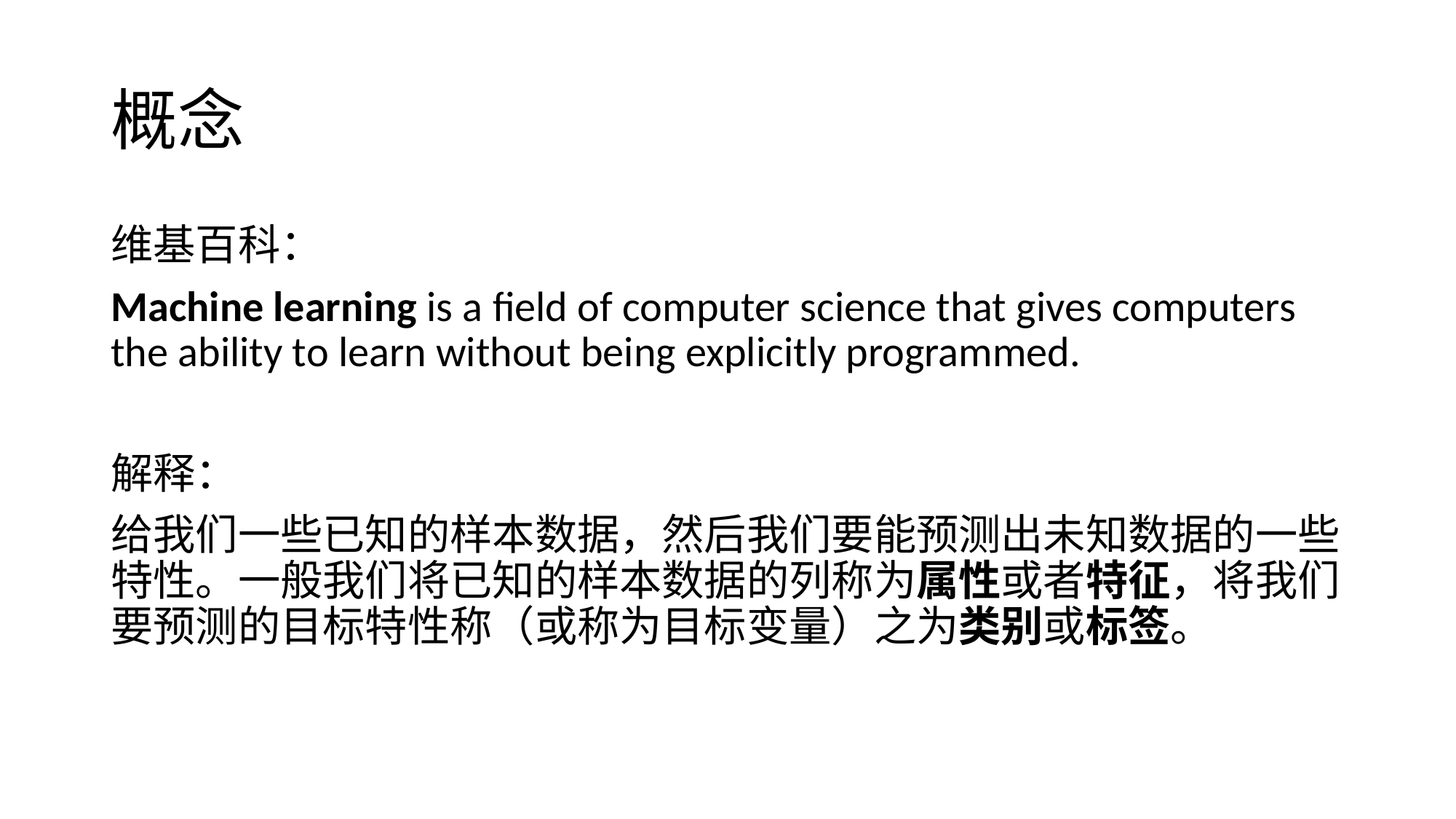

# 概念
维基百科：
Machine learning is a field of computer science that gives computers the ability to learn without being explicitly programmed.

解释：
给我们一些已知的样本数据，然后我们要能预测出未知数据的一些特性。一般我们将已知的样本数据的列称为属性或者特征，将我们要预测的目标特性称（或称为目标变量）之为类别或标签。